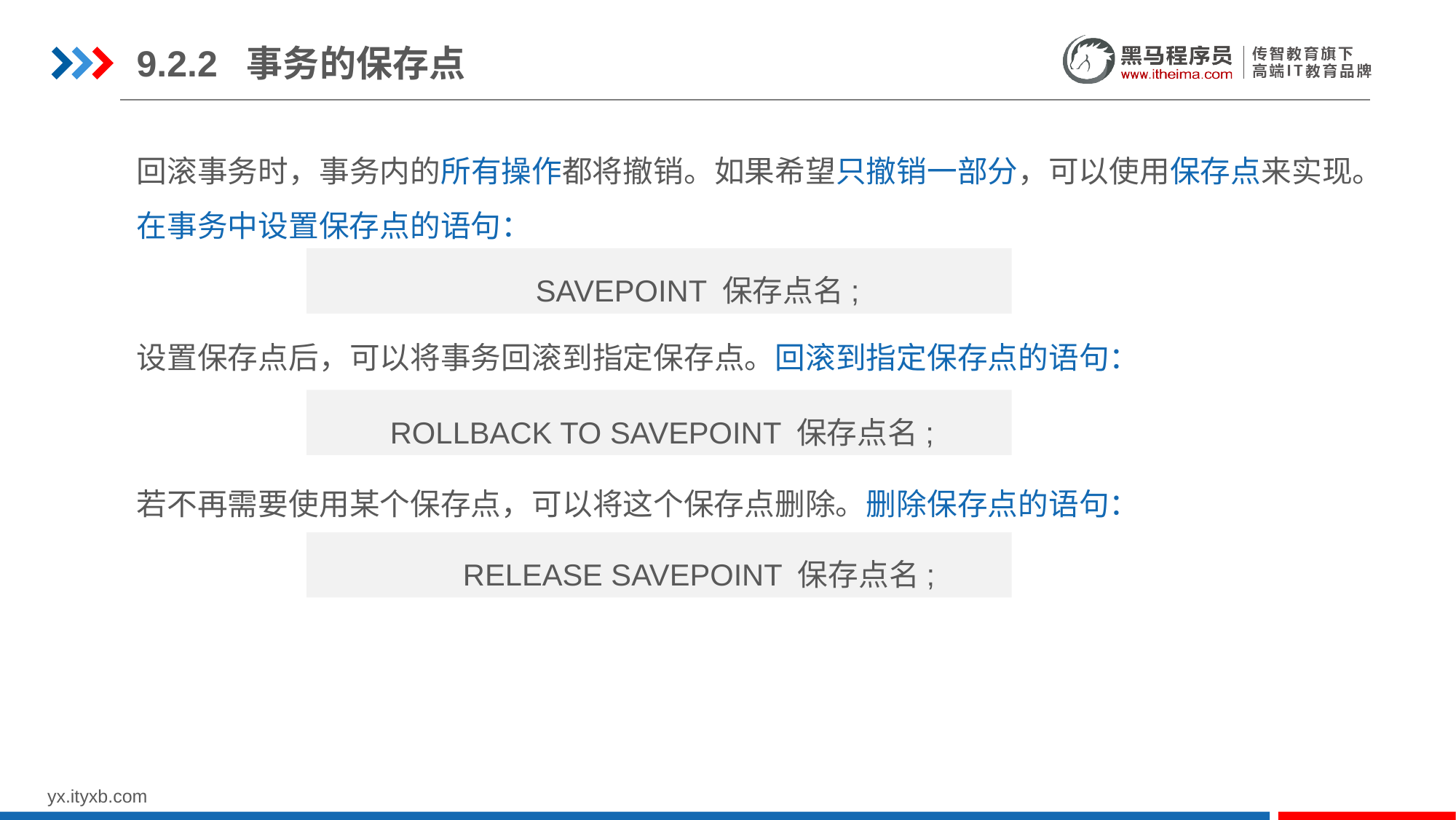

9.2.2  事务的保存点
回滚事务时，事务内的所有操作都将撤销。如果希望只撤销一部分，可以使用保存点来实现。
在事务中设置保存点的语句：
SAVEPOINT 保存点名;
设置保存点后，可以将事务回滚到指定保存点。回滚到指定保存点的语句：
ROLLBACK TO SAVEPOINT 保存点名;
若不再需要使用某个保存点，可以将这个保存点删除。删除保存点的语句：
RELEASE SAVEPOINT 保存点名;